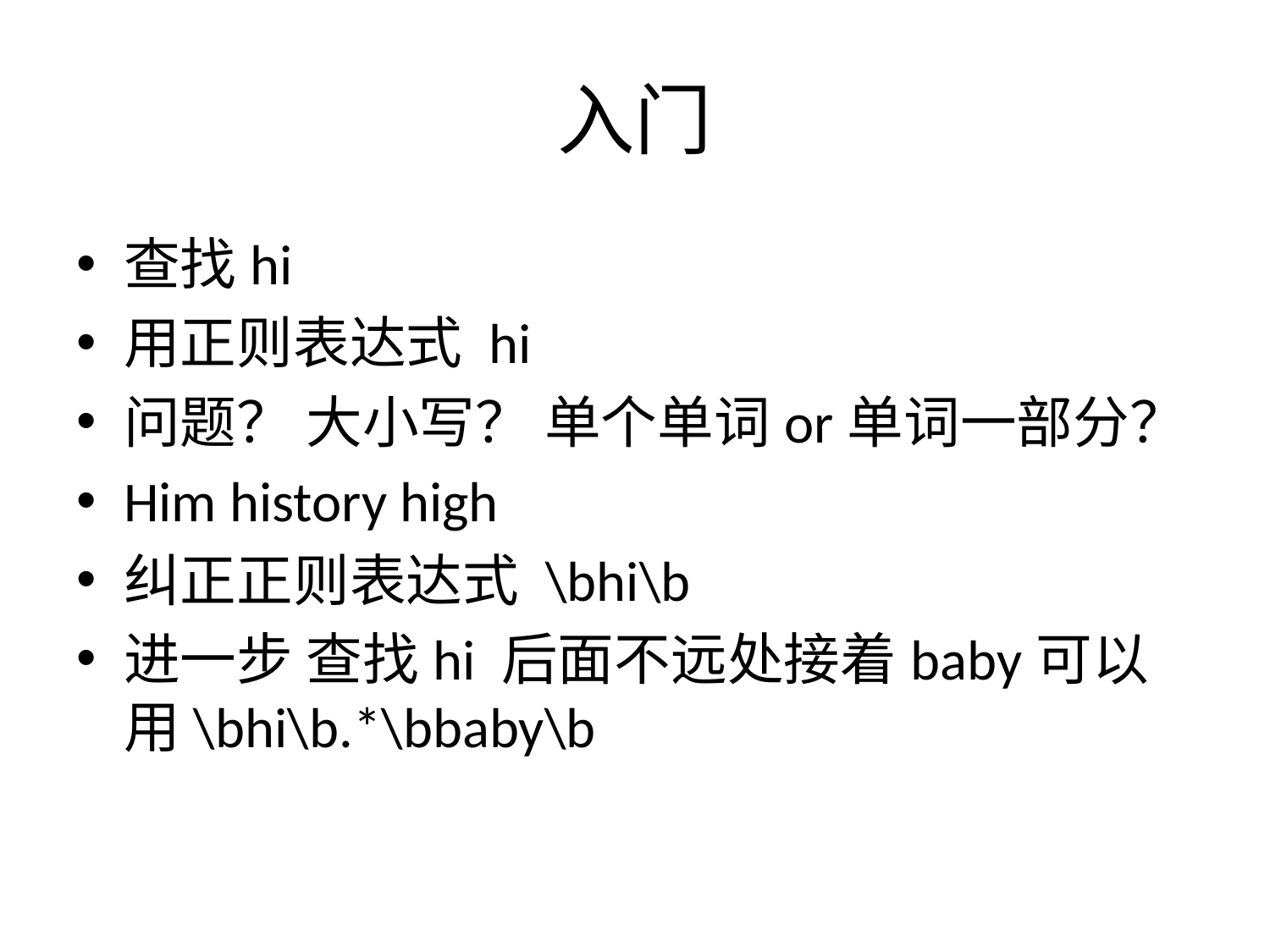

# 入门
查找hi
用正则表达式 hi
问题？ 大小写？ 单个单词or单词一部分？
Him history high
纠正正则表达式 \bhi\b
进一步 查找hi 后面不远处接着baby可以用\bhi\b.*\bbaby\b